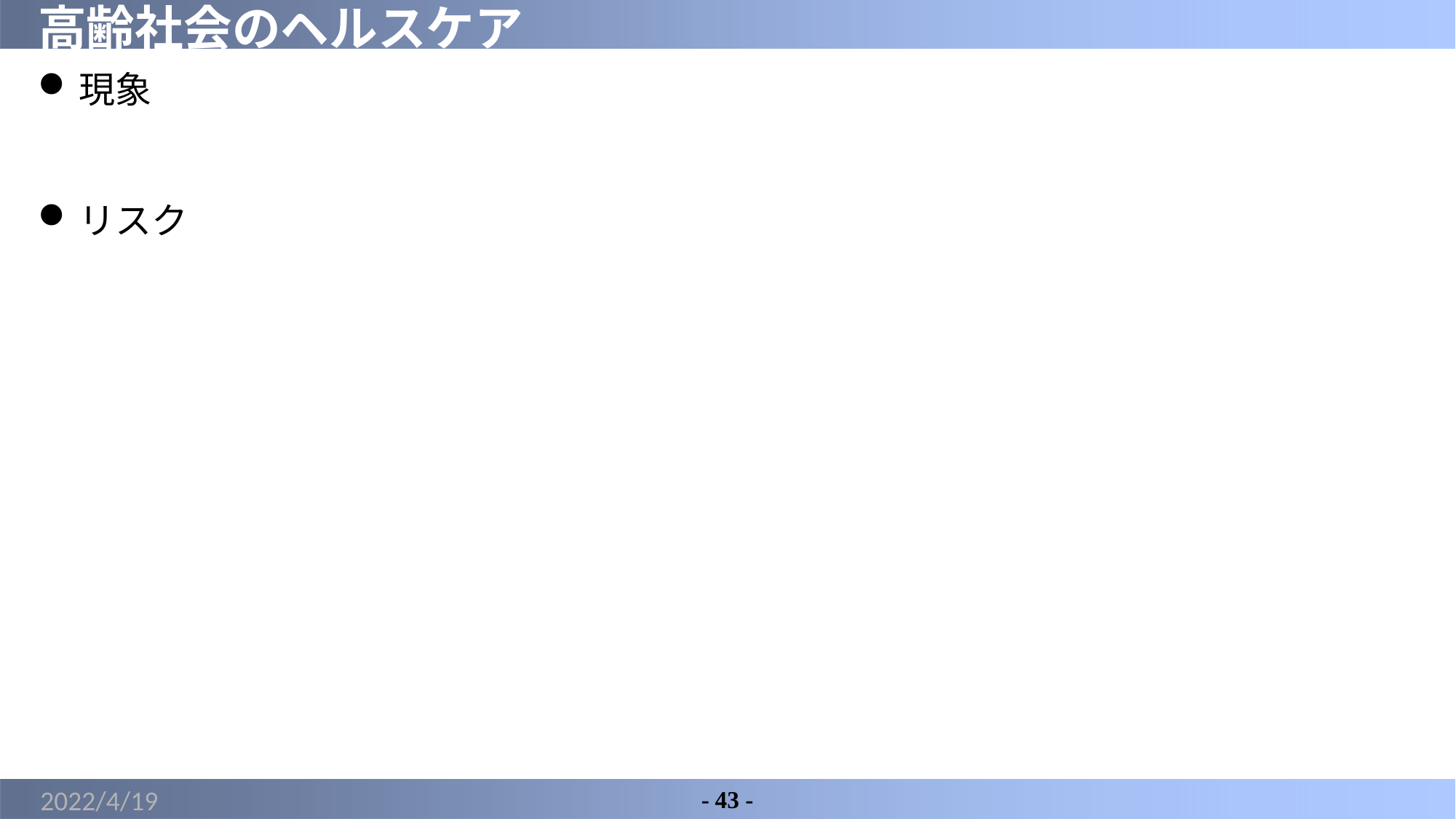

# 高齢社会のヘルスケア
現象

リスク

2022/4/19
- 43 -